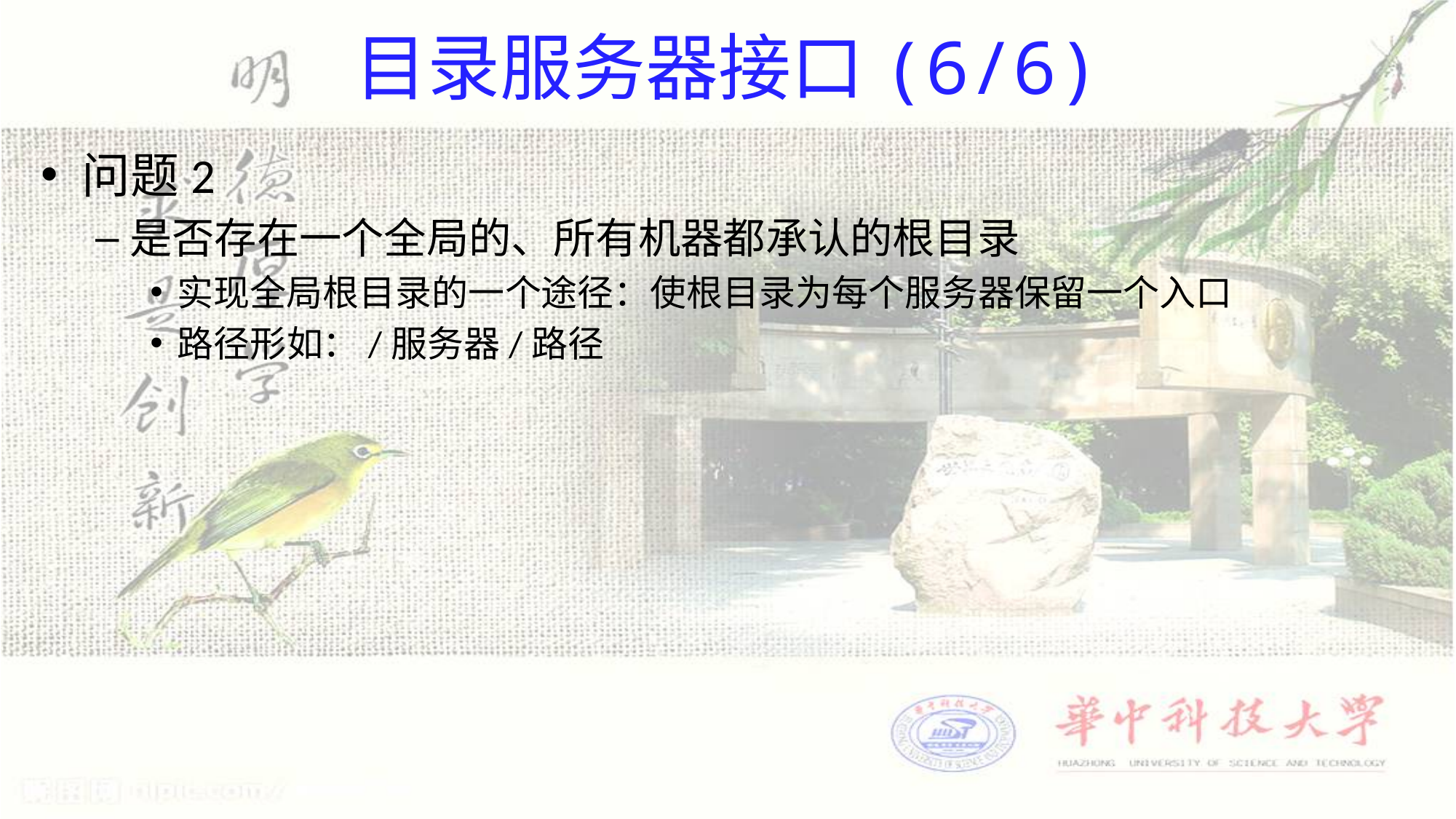

# 目录服务器接口(6/6)
问题2
是否存在一个全局的、所有机器都承认的根目录
实现全局根目录的一个途径：使根目录为每个服务器保留一个入口
路径形如：/服务器/路径